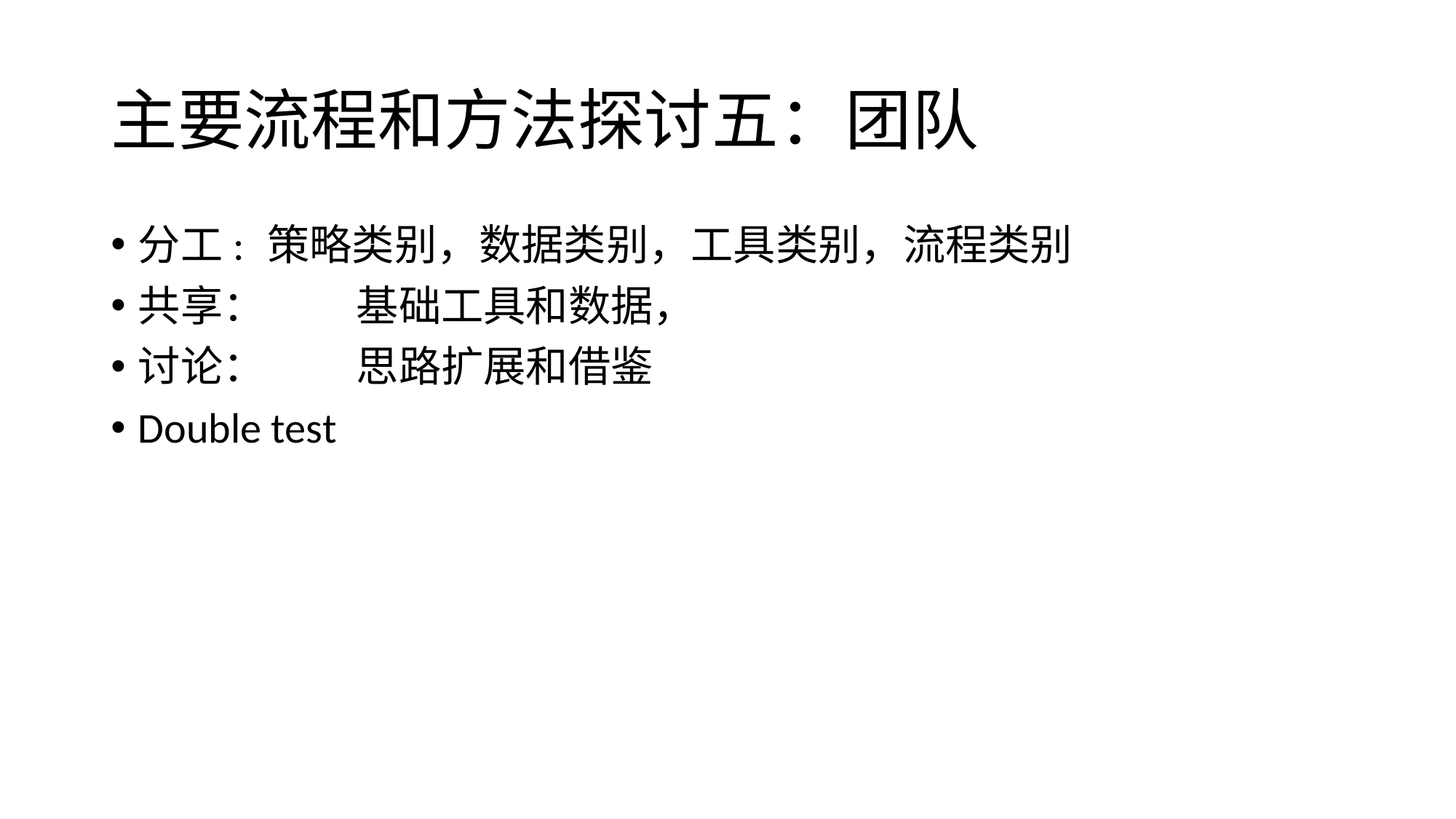

# 主要流程和方法探讨五：团队
分工:	 策略类别，数据类别，工具类别，流程类别
共享：	基础工具和数据，
讨论：	思路扩展和借鉴
Double test